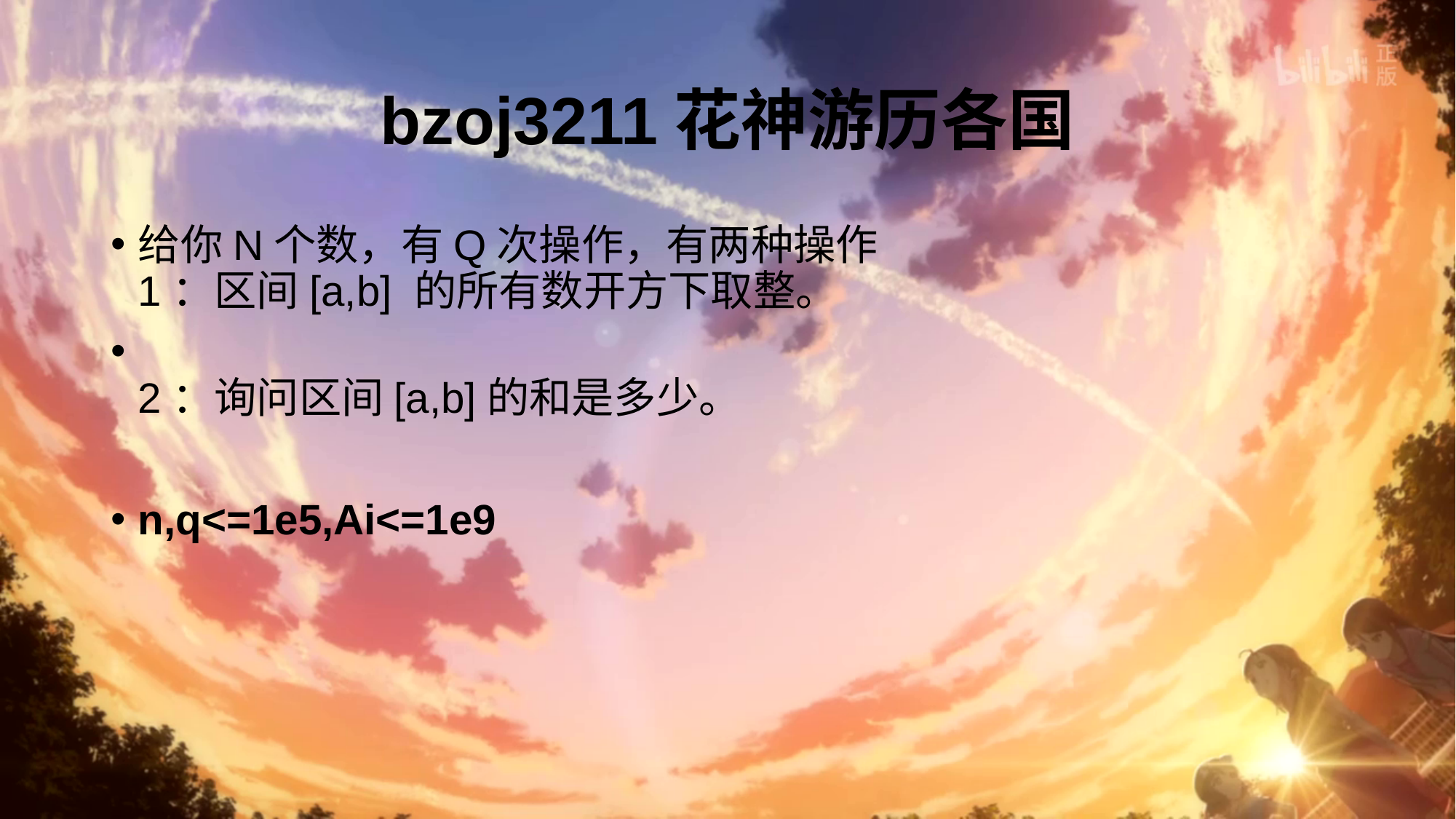

# bzoj3211花神游历各国
给你N个数，有Q次操作，有两种操作
1：区间[a,b] 的所有数开方下取整。
2：询问区间[a,b]的和是多少。

n,q<=1e5,Ai<=1e9